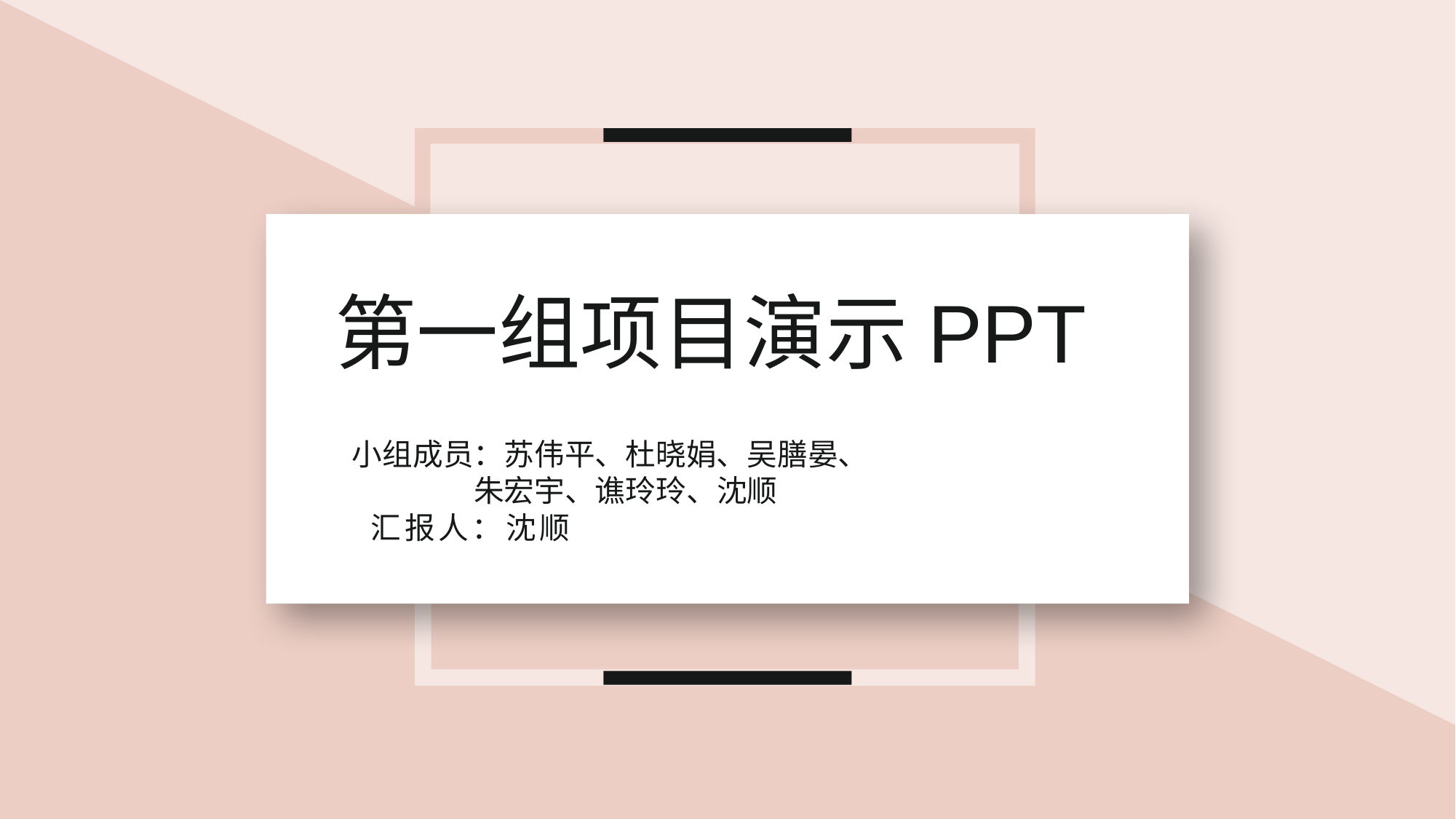

第一组项目演示PPT
小组成员：苏伟平、杜晓娟、吴膳晏、
                 朱宏宇、谯玲玲、沈顺
汇报人：沈顺